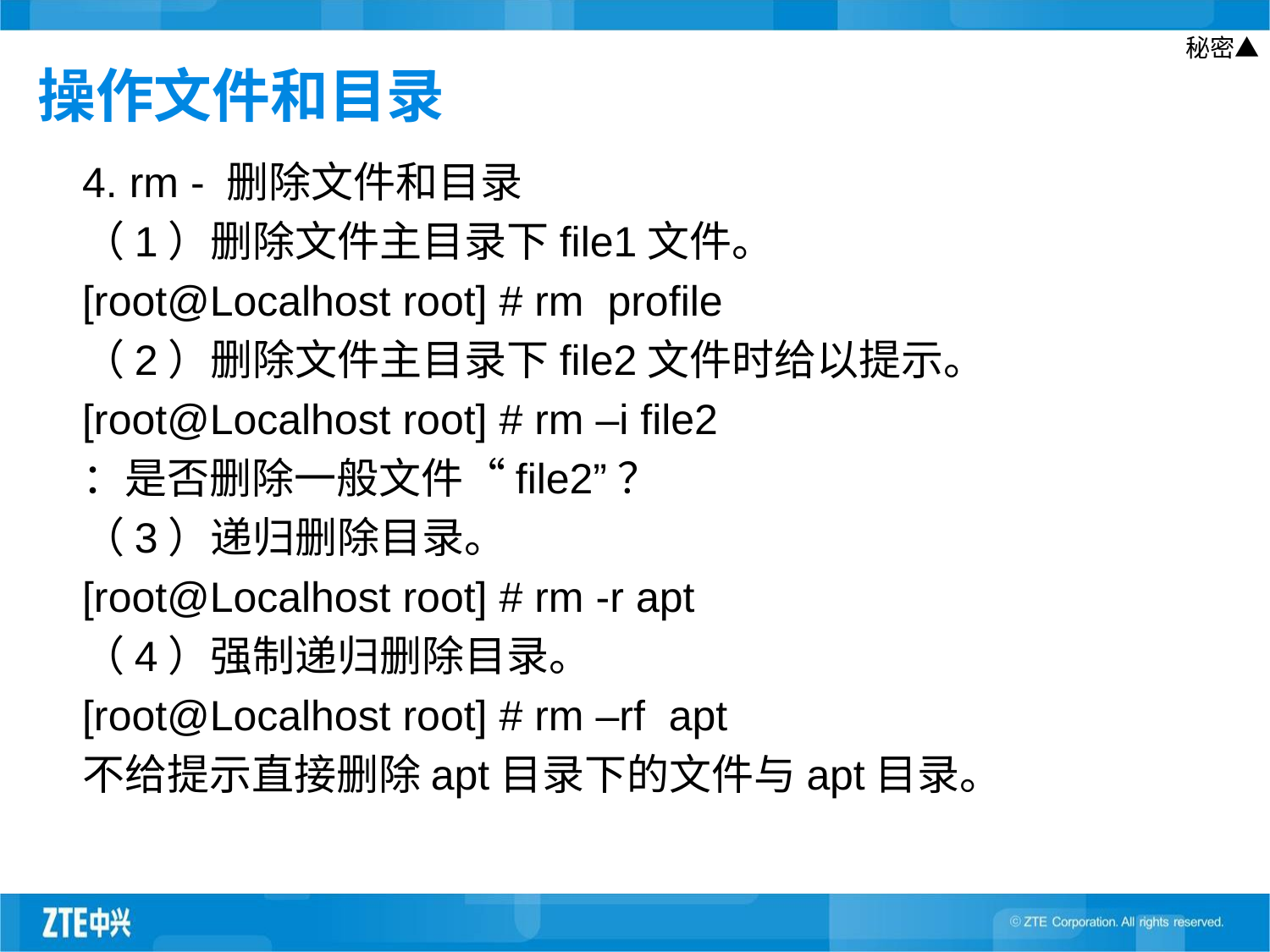

# 操作文件和目录
4. rm - 删除文件和目录
（1）删除文件主目录下file1文件。
[root@Localhost root] # rm  profile
（2）删除文件主目录下file2文件时给以提示。
[root@Localhost root] # rm –i file2
：是否删除一般文件“file2”？
（3）递归删除目录。
[root@Localhost root] # rm -r apt
（4）强制递归删除目录。
[root@Localhost root] # rm –rf  apt
不给提示直接删除apt目录下的文件与apt目录。